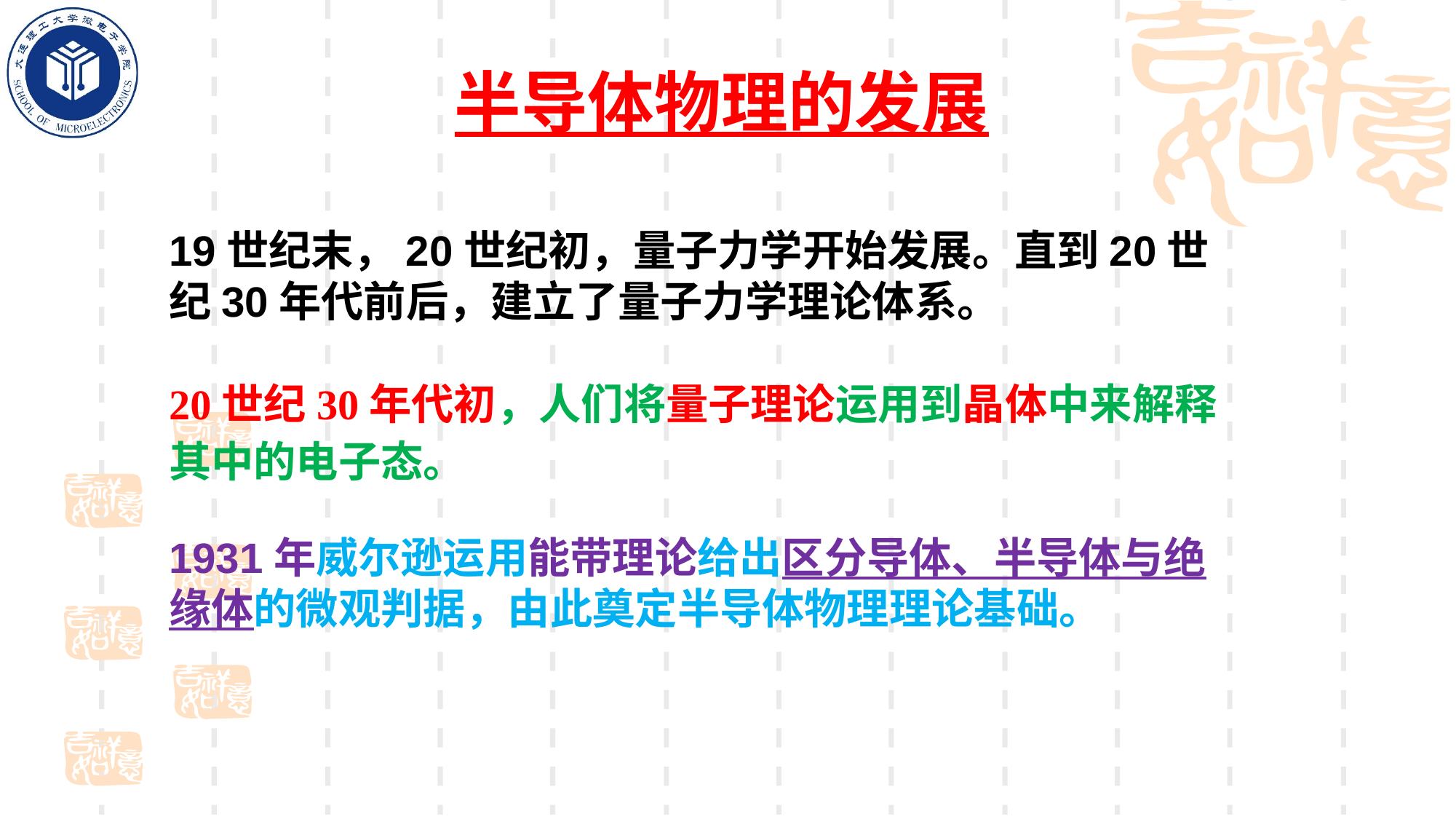

半导体物理的发展
19世纪末，20世纪初，量子力学开始发展。直到20世纪30年代前后，建立了量子力学理论体系。
20世纪30年代初，人们将量子理论运用到晶体中来解释其中的电子态。
1931年威尔逊运用能带理论给出区分导体、半导体与绝缘体的微观判据，由此奠定半导体物理理论基础。